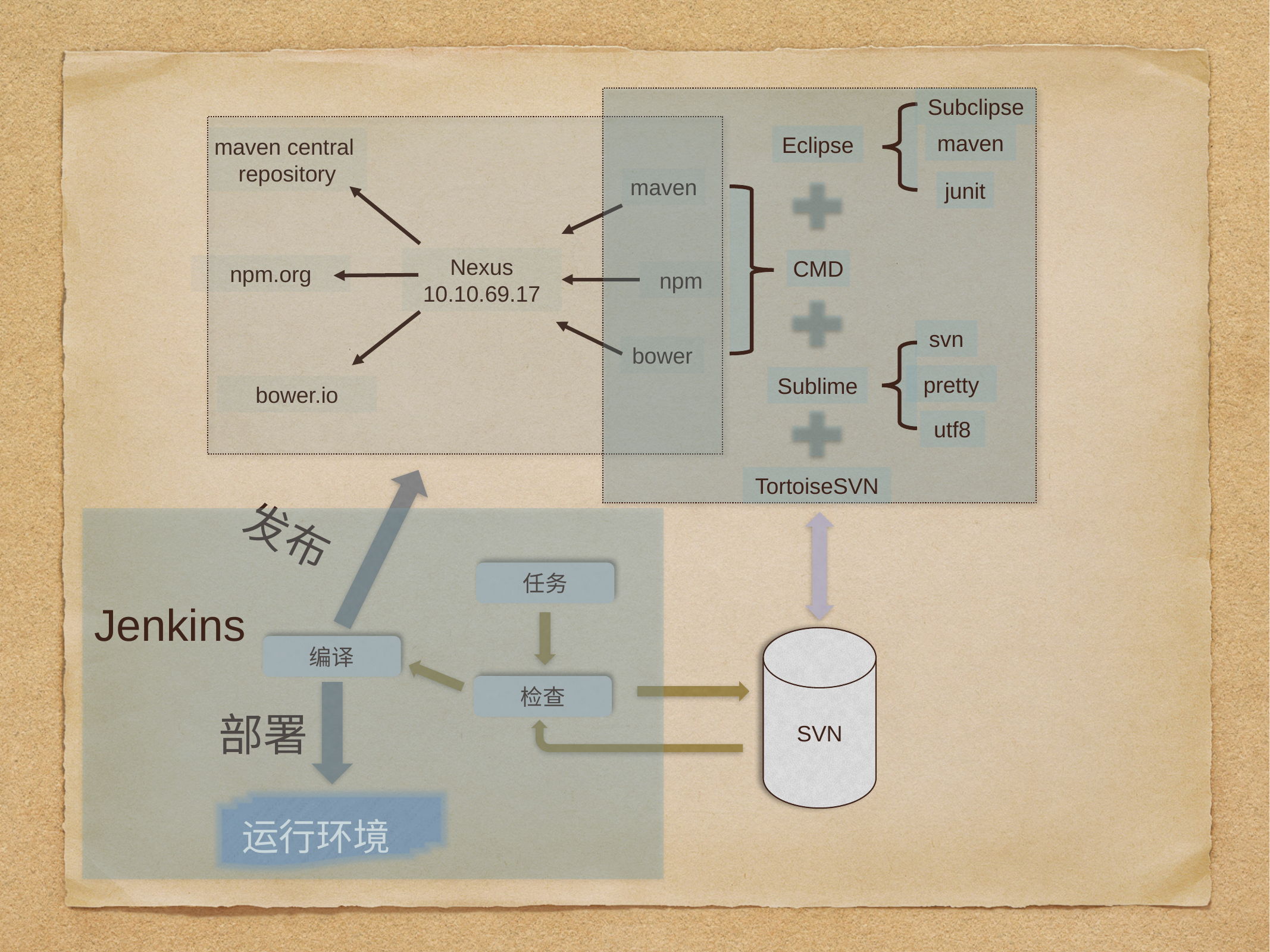

Subclipse

maven
Eclipse
junit

CMD

svn

pretty
Sublime

utf8
TortoiseSVN

maven central
repository
maven
Nexus
10.10.69.17
npm.org
npm
bower
bower.io

发布

Jenkins

任务

SVN

编译

检查

部署
运行环境